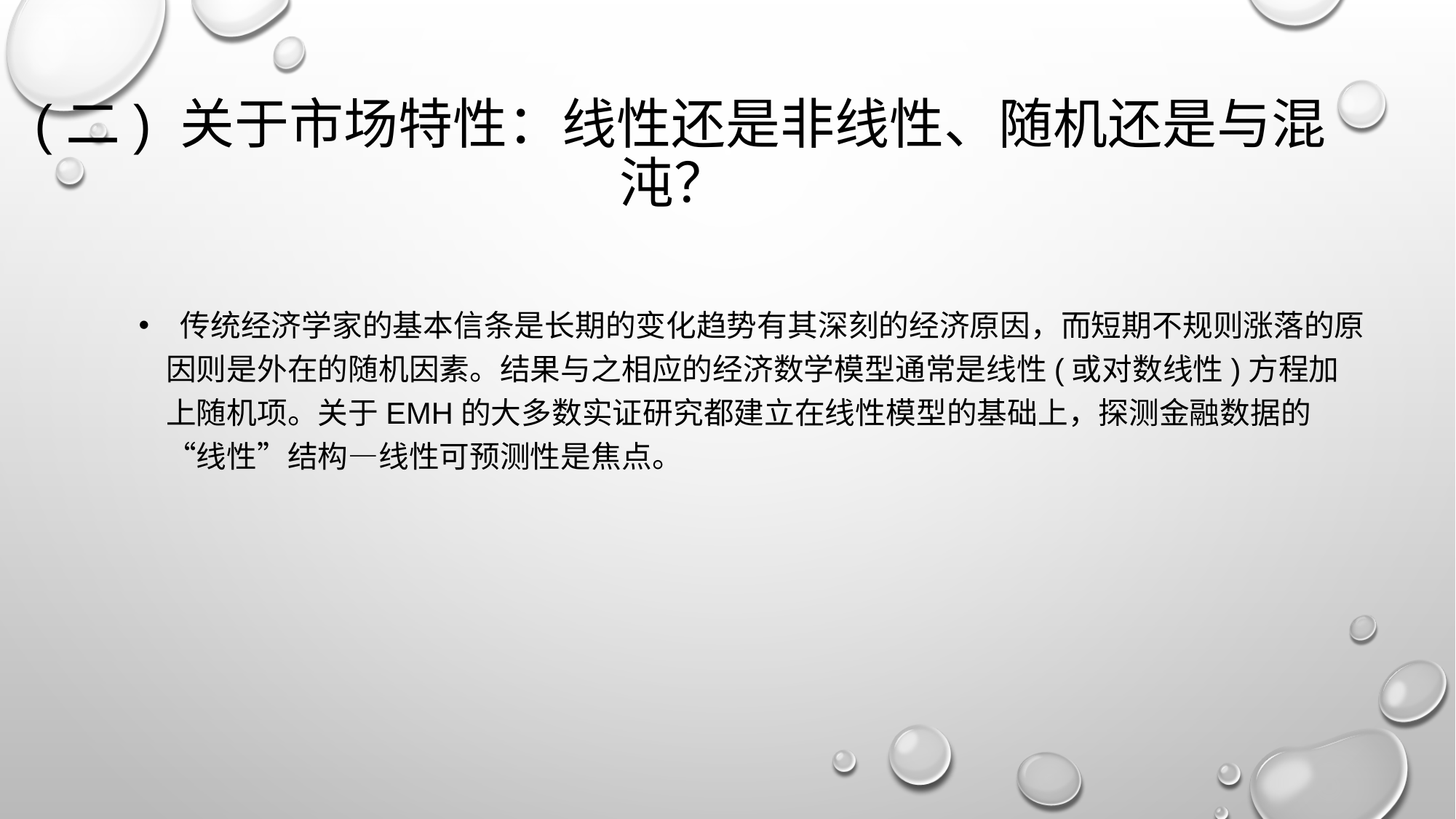

# (二) 关于市场特性：线性还是非线性、随机还是与混沌？
 传统经济学家的基本信条是长期的变化趋势有其深刻的经济原因，而短期不规则涨落的原因则是外在的随机因素。结果与之相应的经济数学模型通常是线性(或对数线性)方程加上随机项。关于EMH的大多数实证研究都建立在线性模型的基础上，探测金融数据的“线性”结构—线性可预测性是焦点。